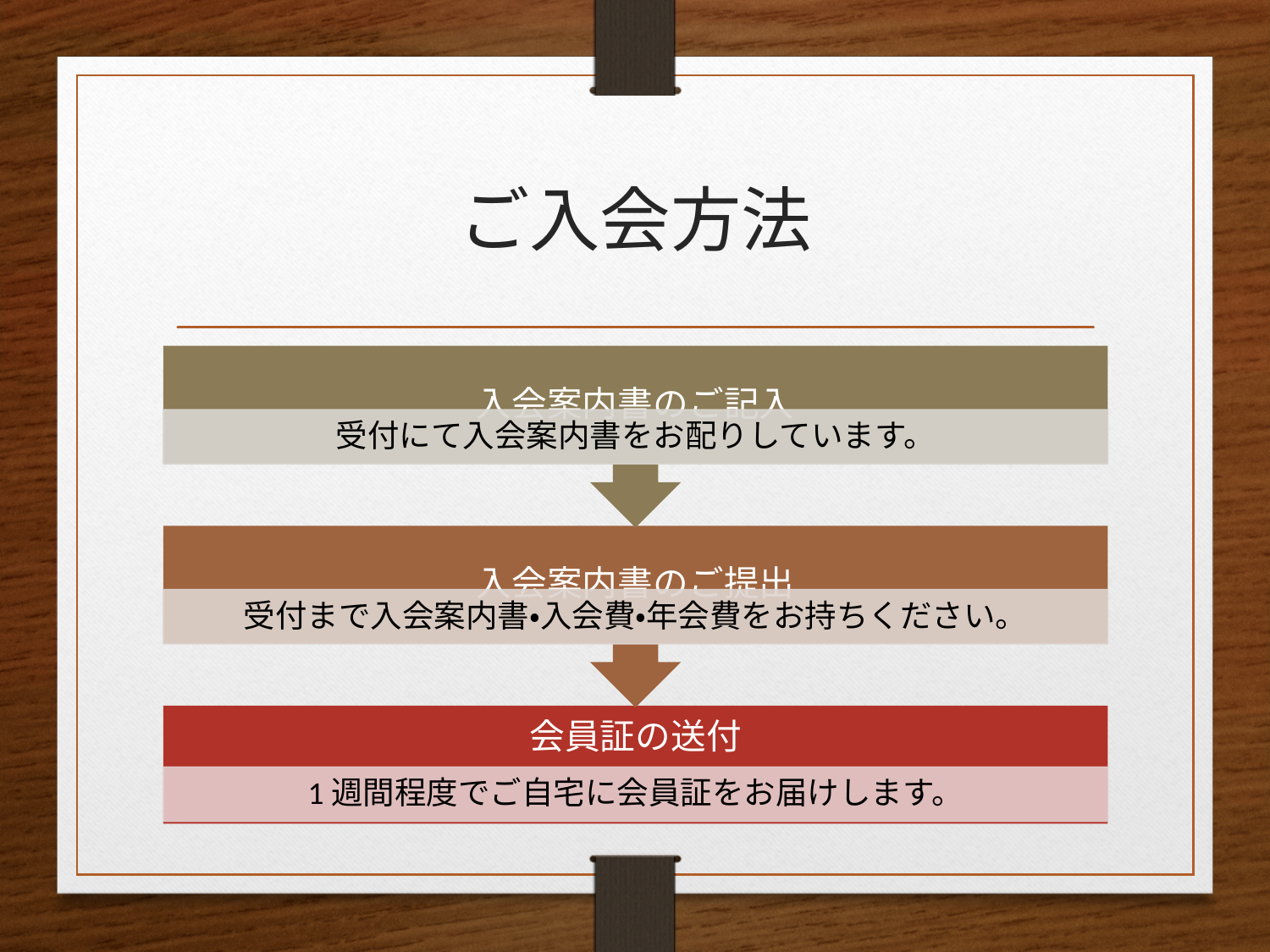

# ご入会方法
会員証の送付
1週間程度でご自宅に会員証をお届けします。
入会案内書のご提出
受付まで入会案内書・入会費・年会費をお持ちください。
入会案内書のご記入
受付にて入会案内書をお配りしています。